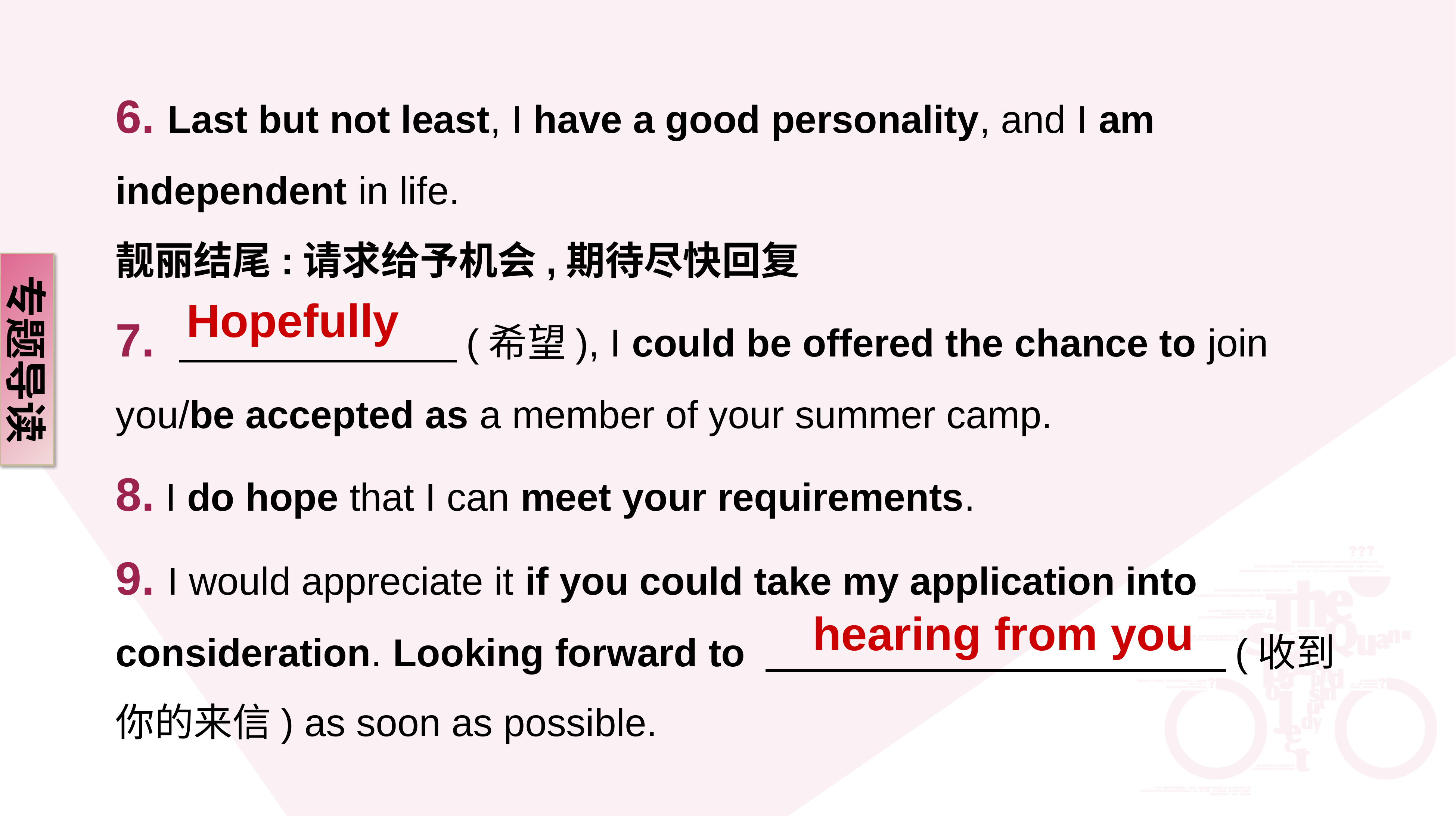

6. Last but not least, I have a good personality, and I am independent in life.
靓丽结尾:请求给予机会,期待尽快回复
7. 　　　     　　　(希望), I could be offered the chance to join you/be accepted as a member of your summer camp.
8. I do hope that I can meet your requirements.
9. I would appreciate it if you could take my application into consideration. Looking forward to 　　　　　　　　　        　(收到你的来信) as soon as possible.
专题导读
Hopefully
hearing from you